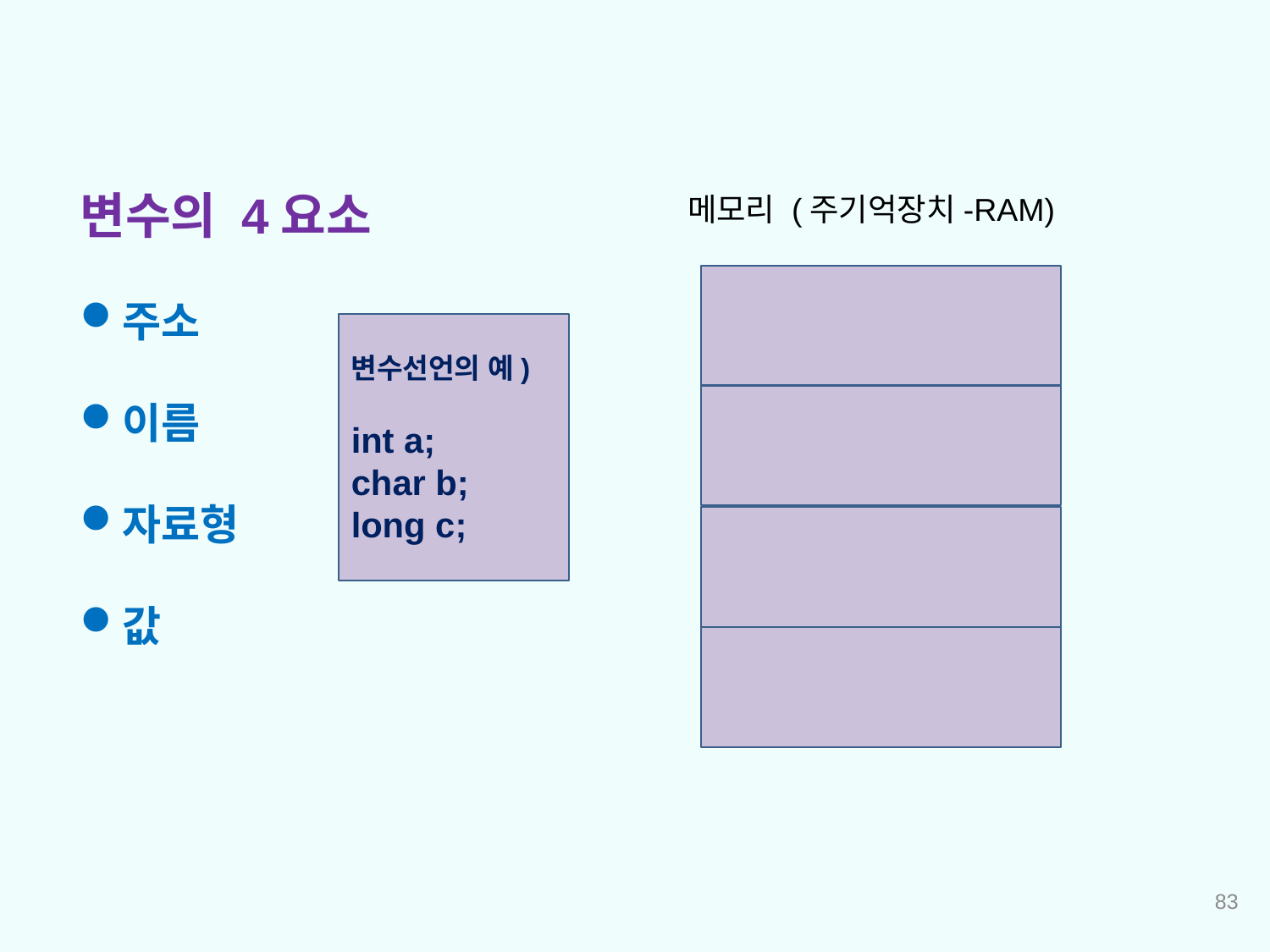

변수의 4요소
주소
이름
자료형
값

메모리 (주기억장치-RAM)

변수선언의 예)

int a;
char b;
long c;
83